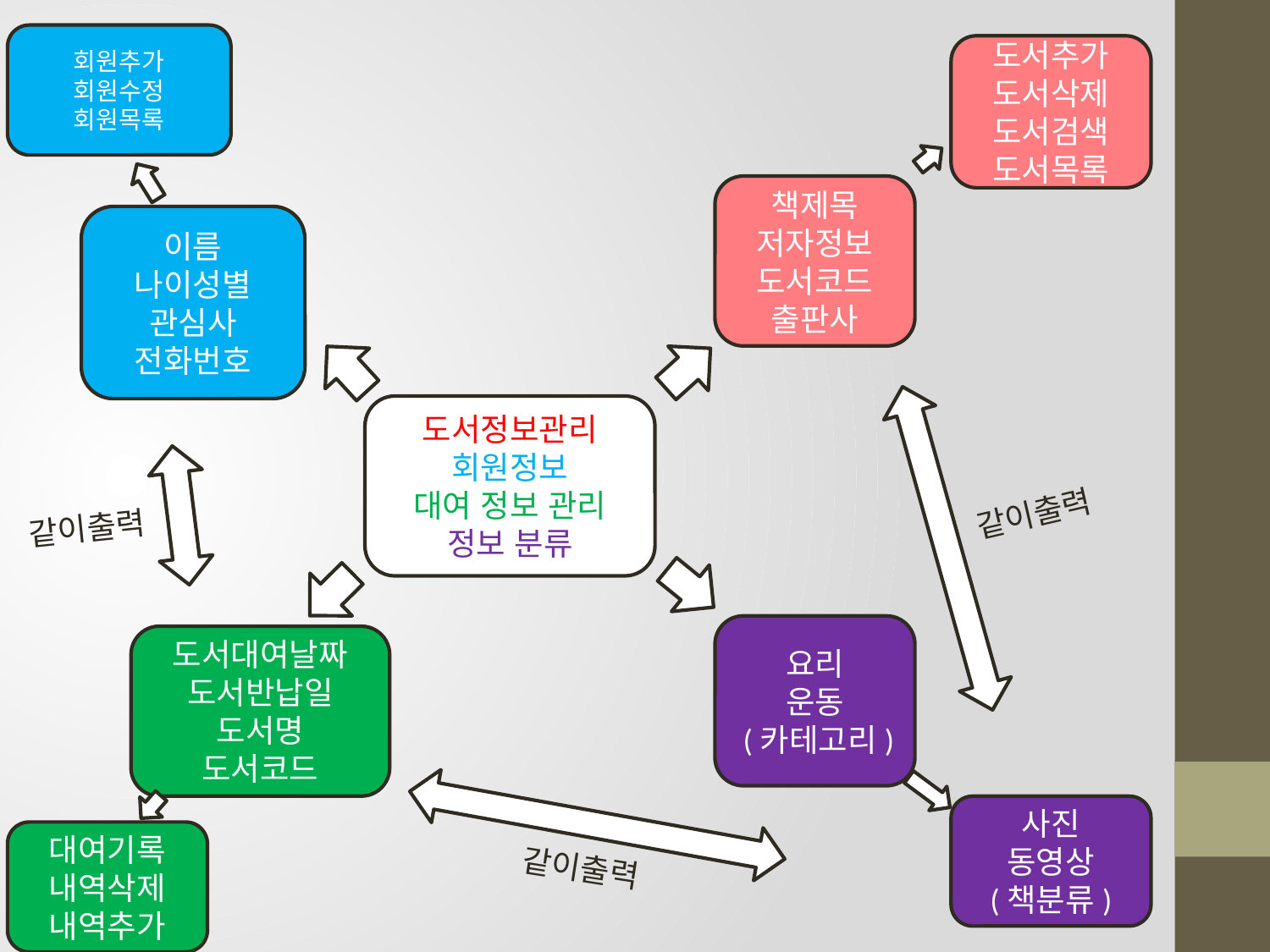

회원추가
회원수정
회원목록
도서추가
도서삭제
도서검색
도서목록

책제목
저자정보
도서코드
출판사

이름
나이성별
관심사
전화번호

도서정보관리
회원정보
대여 정보 관리
정보 분류

같이출력
같이출력

요리
운동
 (카테고리)
도서대여날짜
도서반납일
도서명
도서코드

사진
동영상
(책분류)
대여기록
내역삭제
내역추가
같이출력